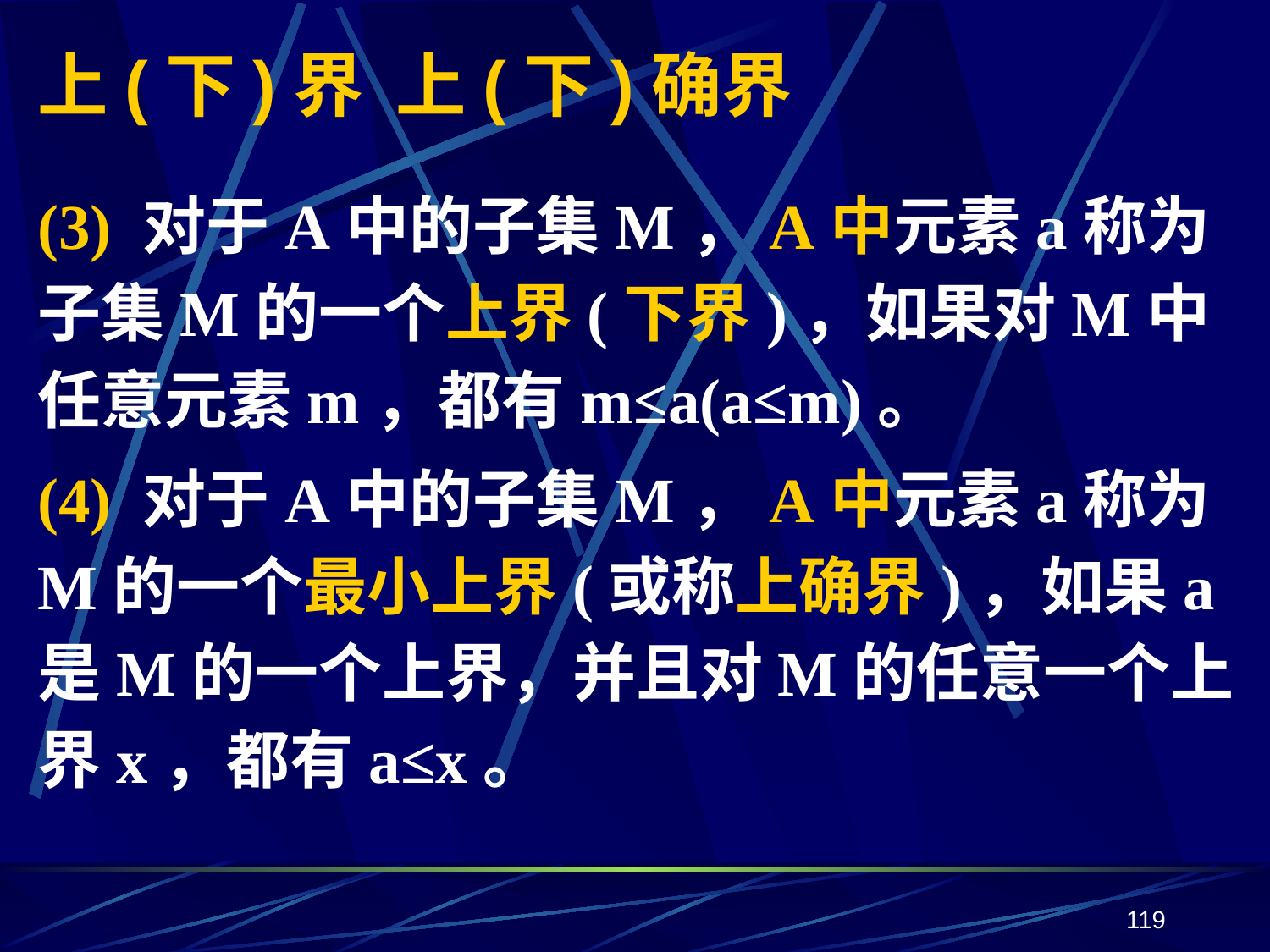

# 上(下)界  上(下)确界
(3) 对于A中的子集M，A中元素a称为子集M的一个上界(下界)，如果对M中任意元素m，都有m≤a(a≤m)。
(4) 对于A中的子集M，A中元素a称为M的一个最小上界(或称上确界)，如果a是M的一个上界，并且对M的任意一个上界x，都有a≤x。
119